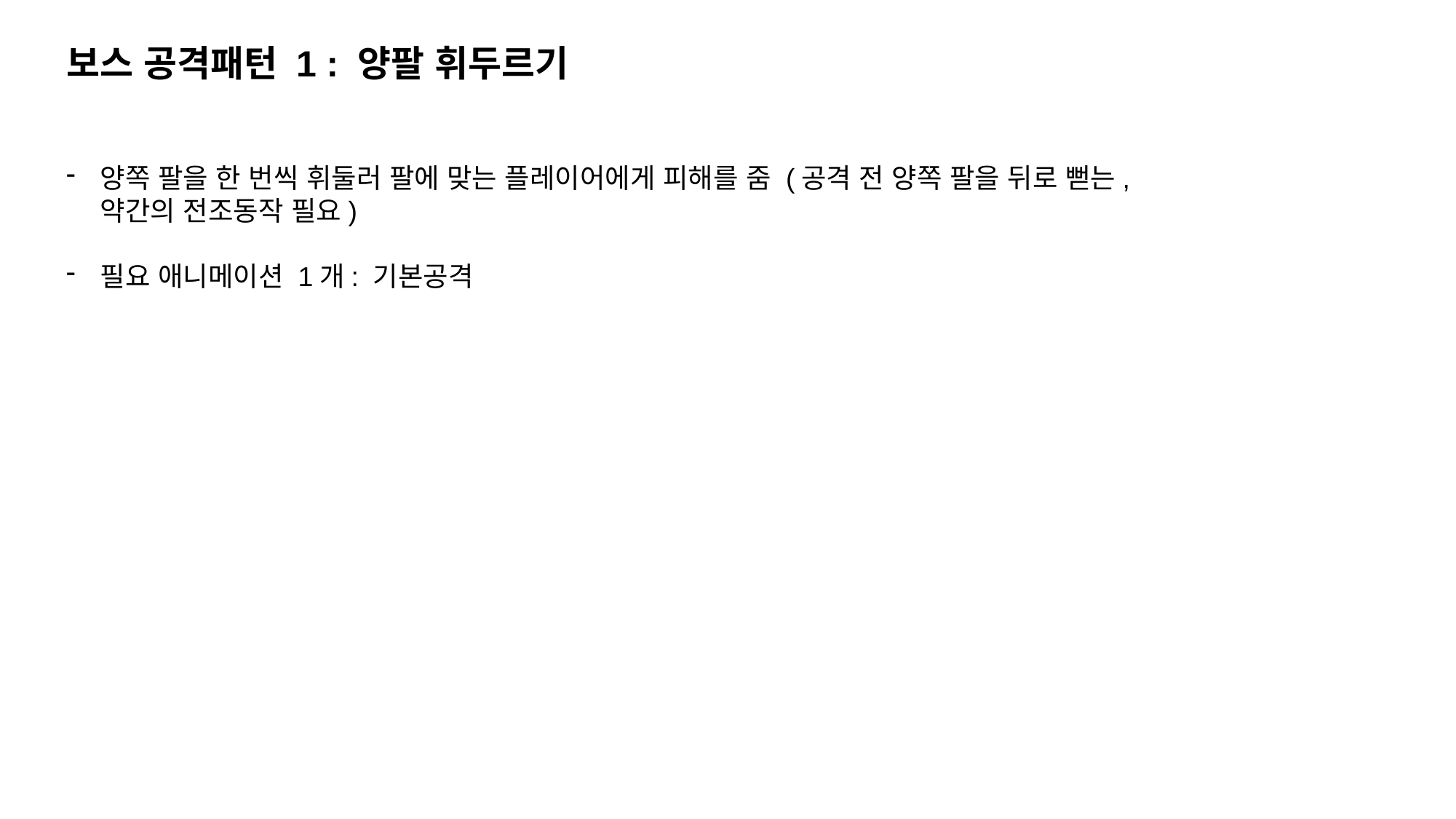

보스 공격패턴 1 : 양팔 휘두르기
양쪽 팔을 한 번씩 휘둘러 팔에 맞는 플레이어에게 피해를 줌 (공격 전 양쪽 팔을 뒤로 뻗는,
약간의 전조동작 필요)

필요 애니메이션 1개: 기본공격